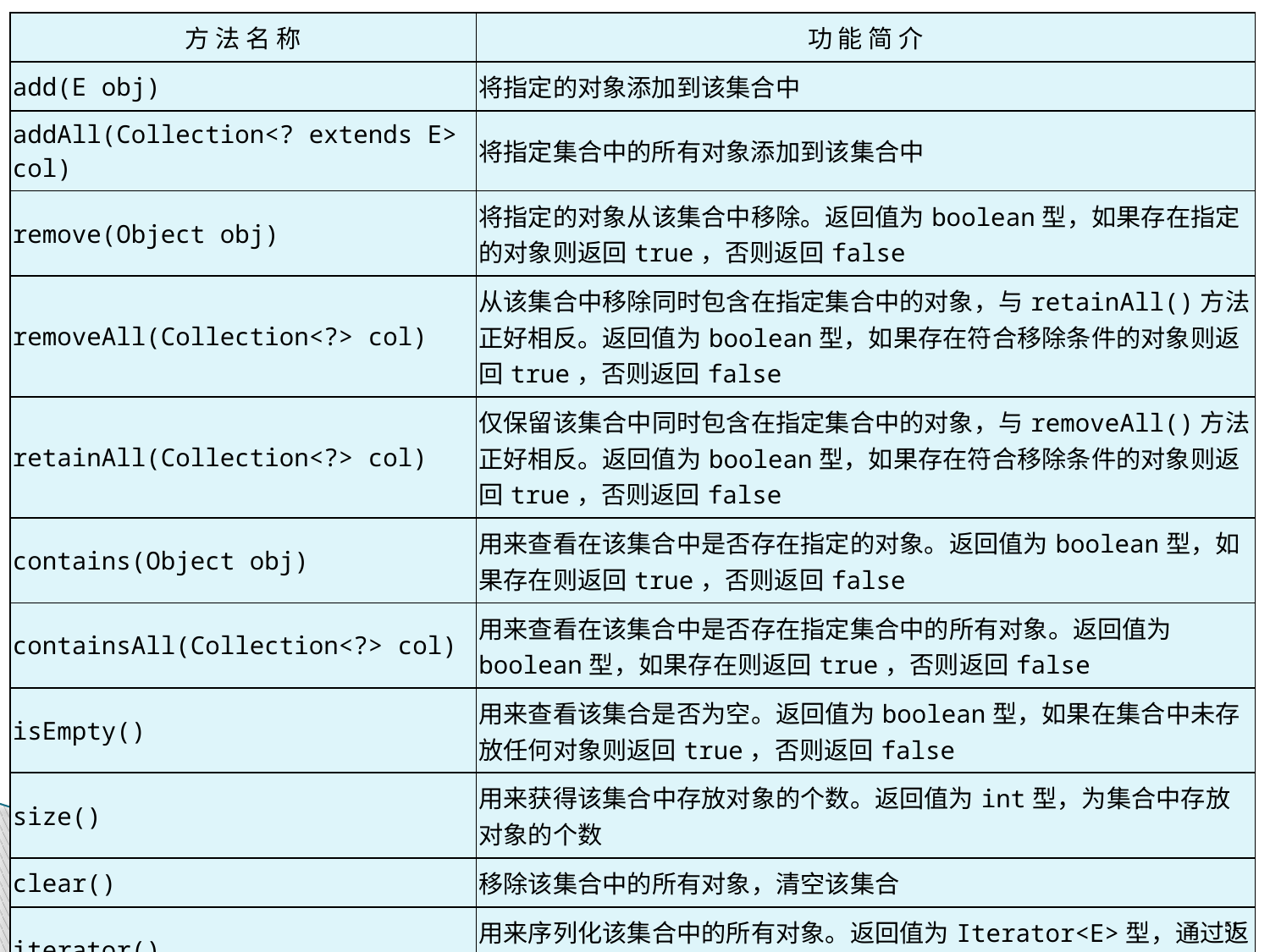

| 方 法 名 称 | 功 能 简 介 |
| --- | --- |
| add(E obj) | 将指定的对象添加到该集合中 |
| addAll(Collection<? extends E> col) | 将指定集合中的所有对象添加到该集合中 |
| remove(Object obj) | 将指定的对象从该集合中移除。返回值为boolean型，如果存在指定的对象则返回true，否则返回false |
| removeAll(Collection<?> col) | 从该集合中移除同时包含在指定集合中的对象，与retainAll()方法正好相反。返回值为boolean型，如果存在符合移除条件的对象则返回true，否则返回false |
| retainAll(Collection<?> col) | 仅保留该集合中同时包含在指定集合中的对象，与removeAll()方法正好相反。返回值为boolean型，如果存在符合移除条件的对象则返回true，否则返回false |
| contains(Object obj) | 用来查看在该集合中是否存在指定的对象。返回值为boolean型，如果存在则返回true，否则返回false |
| containsAll(Collection<?> col) | 用来查看在该集合中是否存在指定集合中的所有对象。返回值为boolean型，如果存在则返回true，否则返回false |
| isEmpty() | 用来查看该集合是否为空。返回值为boolean型，如果在集合中未存放任何对象则返回true，否则返回false |
| size() | 用来获得该集合中存放对象的个数。返回值为int型，为集合中存放对象的个数 |
| clear() | 移除该集合中的所有对象，清空该集合 |
| iterator() | 用来序列化该集合中的所有对象。返回值为Iterator<E>型，通过返回的Iterator<E>型实例可以遍历集合中的对象 |
| toArray() | 用来获得一个包含所有对象的Object型数组 |
| toArray(T[] t) | 用来获得一个包含所有对象的指定类型的数组 |
| equals(Object obj) | 用来查看指定的对象与该对象是否为同一个对象。返回值为boolean型，如果为同一个对象则返回true，否则返回false |
51